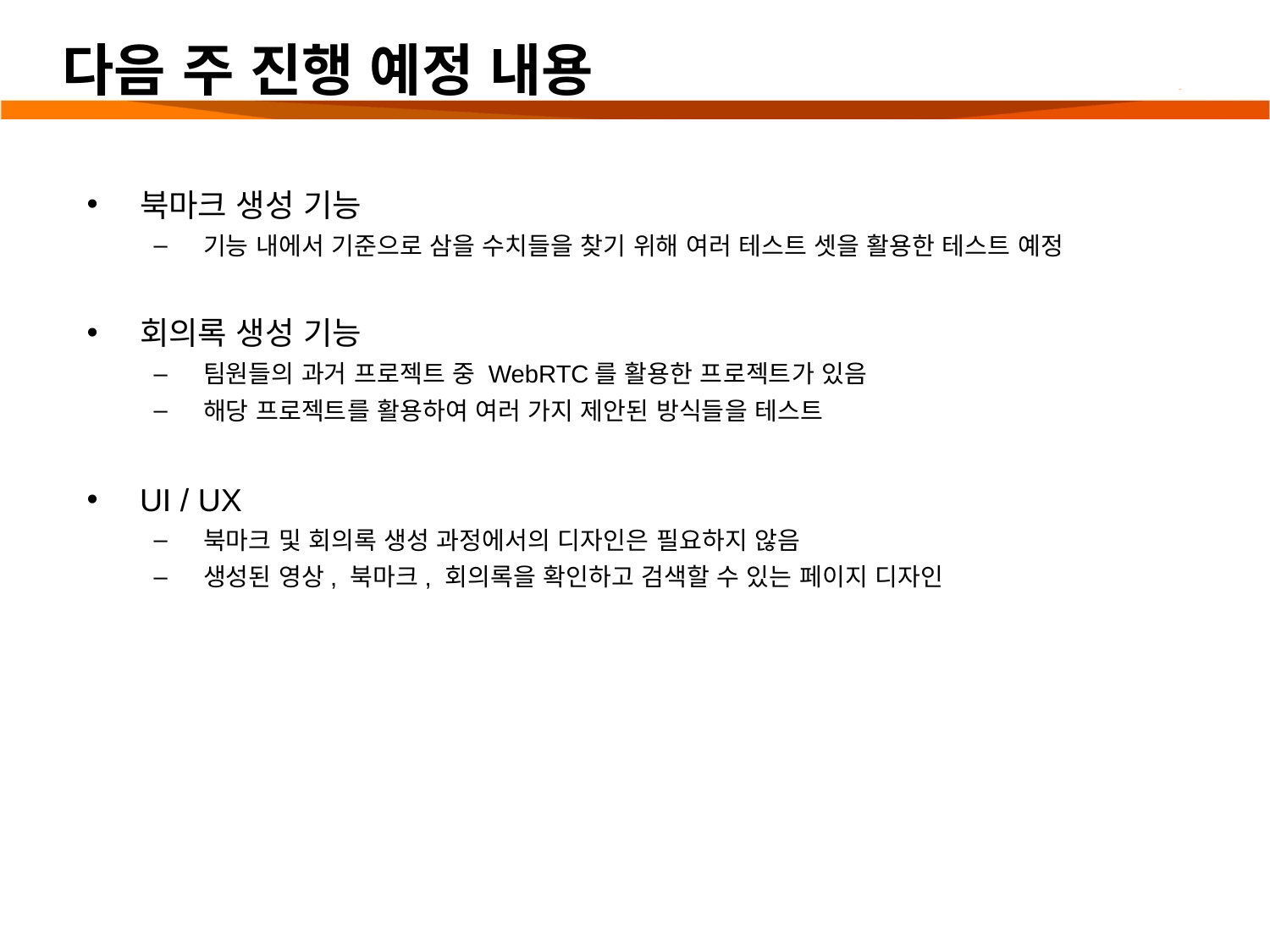

# 다음 주 진행 예정 내용
북마크 생성 기능
기능 내에서 기준으로 삼을 수치들을 찾기 위해 여러 테스트 셋을 활용한 테스트 예정

회의록 생성 기능
팀원들의 과거 프로젝트 중 WebRTC를 활용한 프로젝트가 있음
해당 프로젝트를 활용하여 여러 가지 제안된 방식들을 테스트

UI / UX
북마크 및 회의록 생성 과정에서의 디자인은 필요하지 않음
생성된 영상, 북마크, 회의록을 확인하고 검색할 수 있는 페이지 디자인